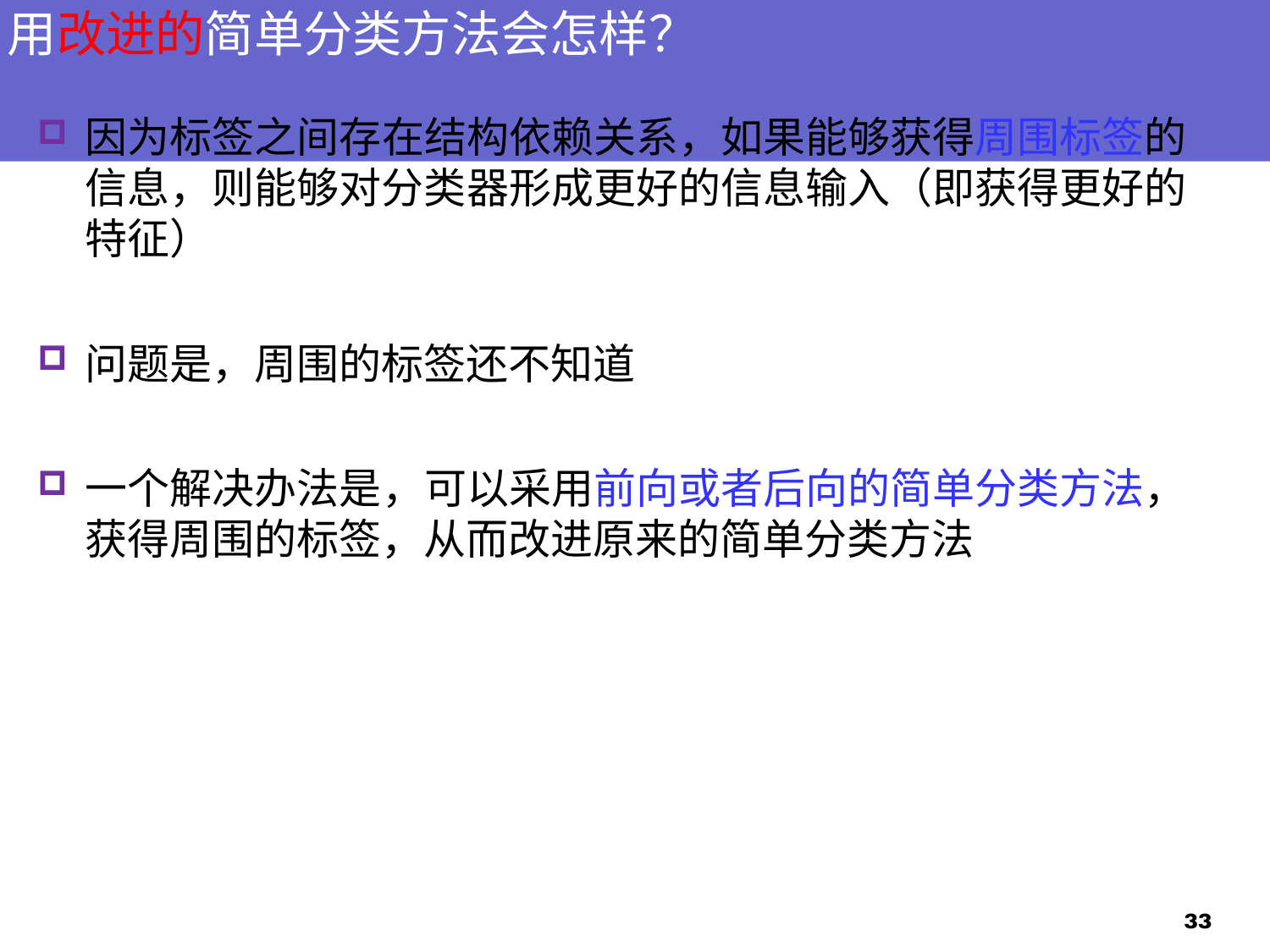

# 用改进的简单分类方法会怎样？
因为标签之间存在结构依赖关系，如果能够获得周围标签的 信息，则能够对分类器形成更好的信息输入（即获得更好的 特征）

问题是，周围的标签还不知道

一个解决办法是，可以采用前向或者后向的简单分类方法， 获得周围的标签，从而改进原来的简单分类方法
33